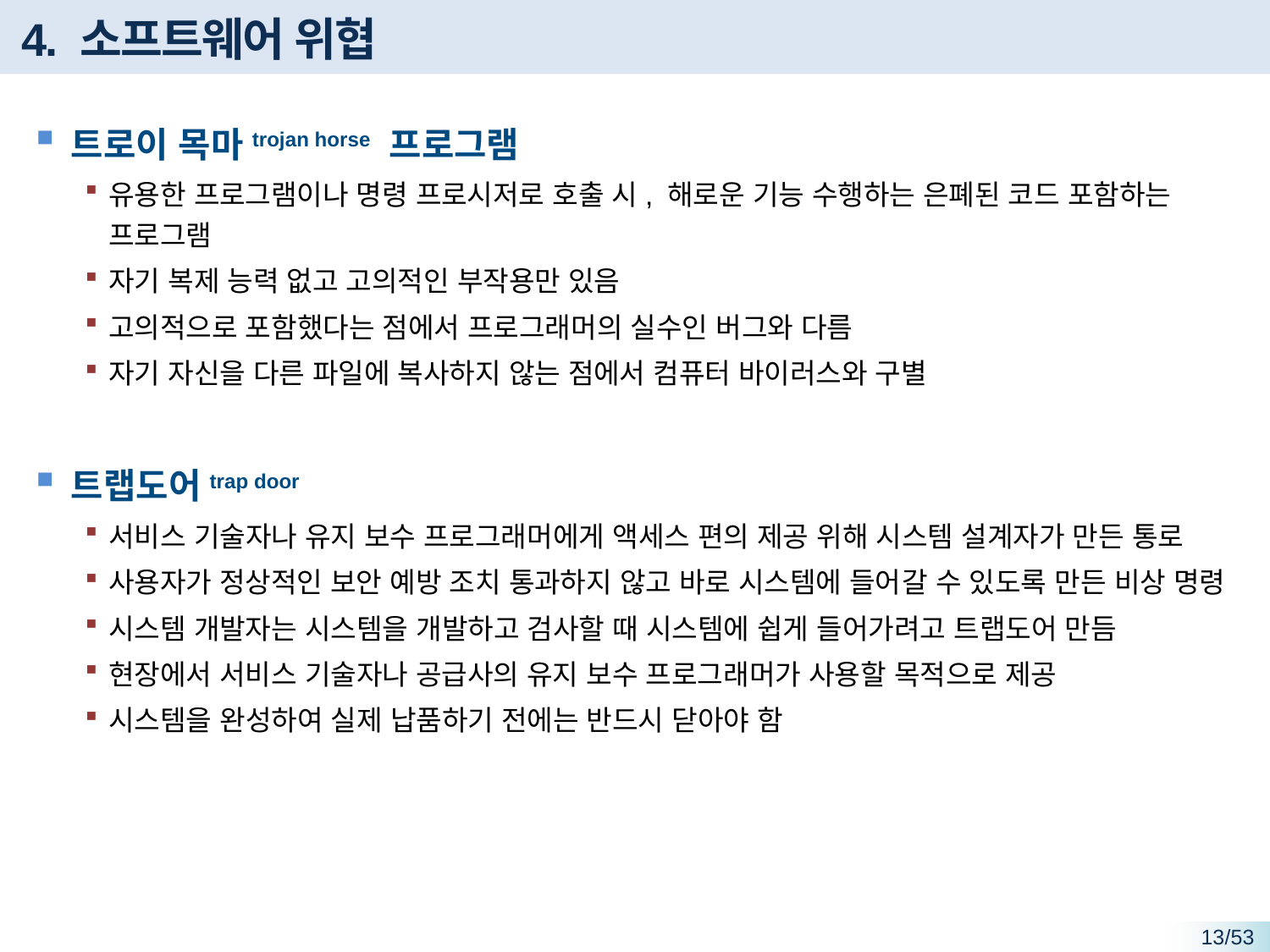

# 4. 소프트웨어 위협
트로이 목마trojan horse 프로그램
유용한 프로그램이나 명령 프로시저로 호출 시, 해로운 기능 수행하는 은폐된 코드 포함하는 프로그램
자기 복제 능력 없고 고의적인 부작용만 있음
고의적으로 포함했다는 점에서 프로그래머의 실수인 버그와 다름
자기 자신을 다른 파일에 복사하지 않는 점에서 컴퓨터 바이러스와 구별

트랩도어trap door
서비스 기술자나 유지 보수 프로그래머에게 액세스 편의 제공 위해 시스템 설계자가 만든 통로
사용자가 정상적인 보안 예방 조치 통과하지 않고 바로 시스템에 들어갈 수 있도록 만든 비상 명령
시스템 개발자는 시스템을 개발하고 검사할 때 시스템에 쉽게 들어가려고 트랩도어 만듬
현장에서 서비스 기술자나 공급사의 유지 보수 프로그래머가 사용할 목적으로 제공
시스템을 완성하여 실제 납품하기 전에는 반드시 닫아야 함